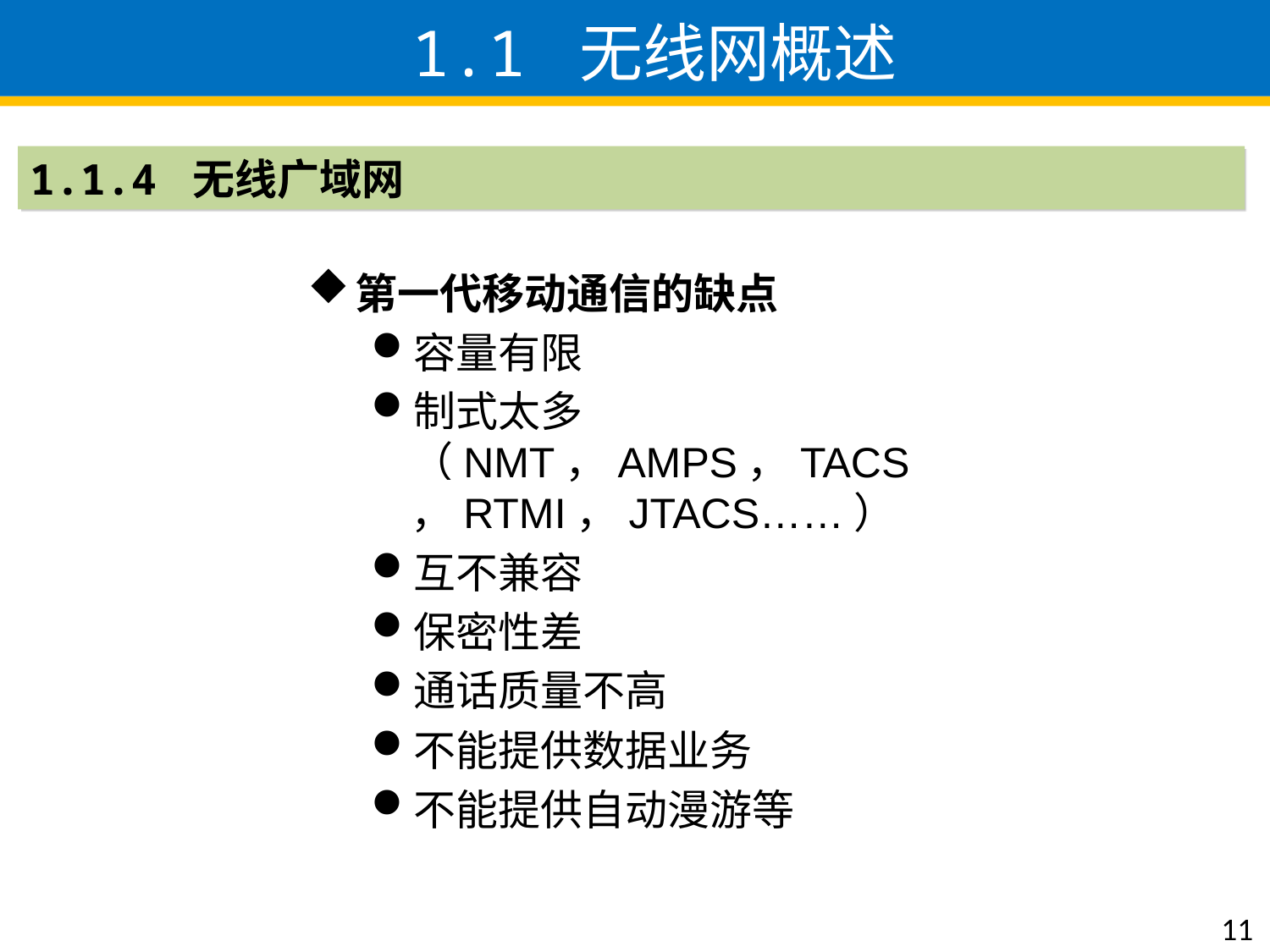

# 1.1 无线网概述
1.1.4 无线广域网
第一代移动通信的缺点
容量有限
制式太多（NMT，AMPS，TACS，RTMI，JTACS……）
互不兼容
保密性差
通话质量不高
不能提供数据业务
不能提供自动漫游等

11